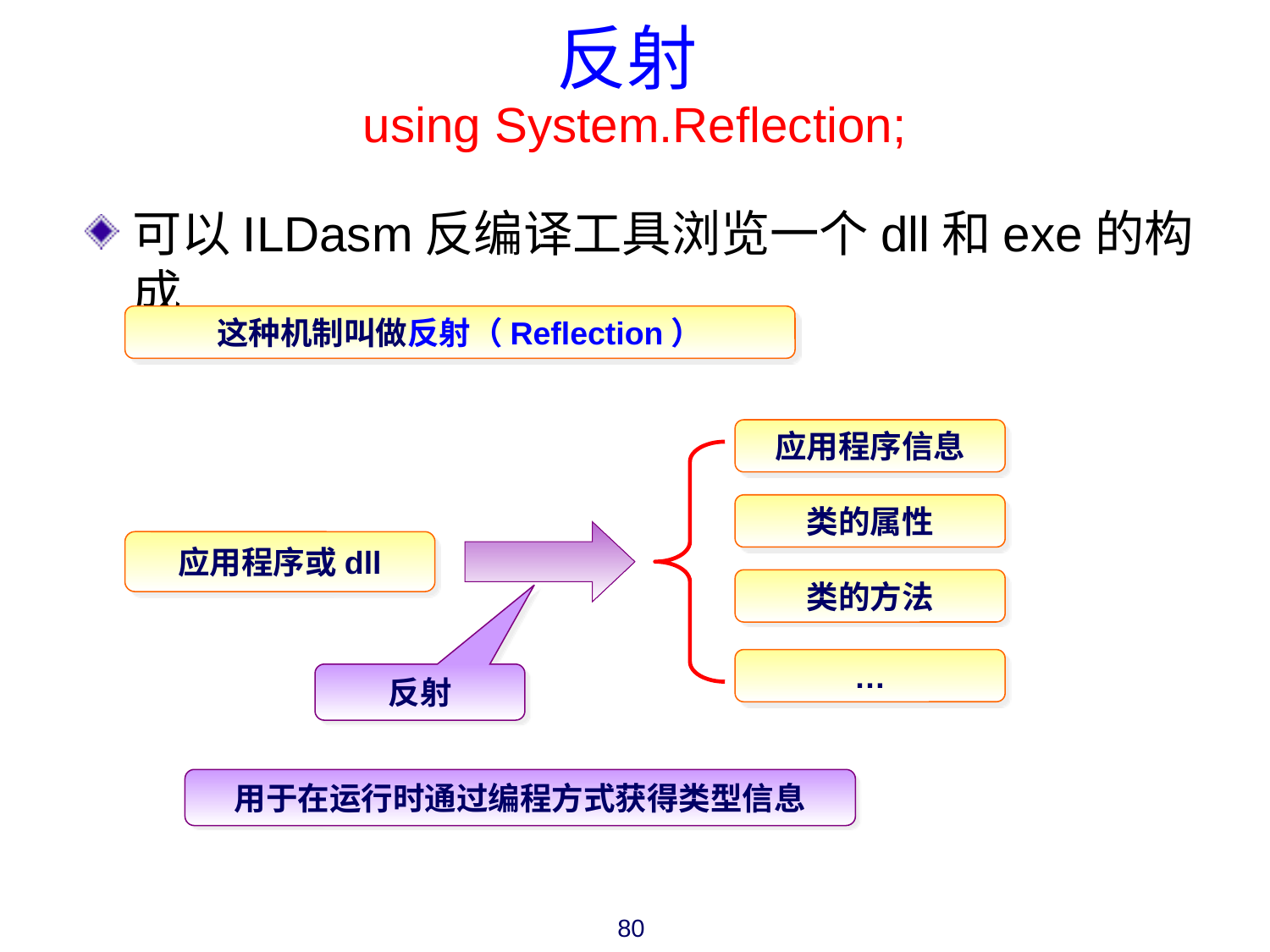

# 反射 using System.Reflection;
可以ILDasm反编译工具浏览一个dll和exe的构成
这种机制叫做反射（Reflection）
应用程序信息

类的属性

应用程序或dll
类的方法
…
反射
用于在运行时通过编程方式获得类型信息
80